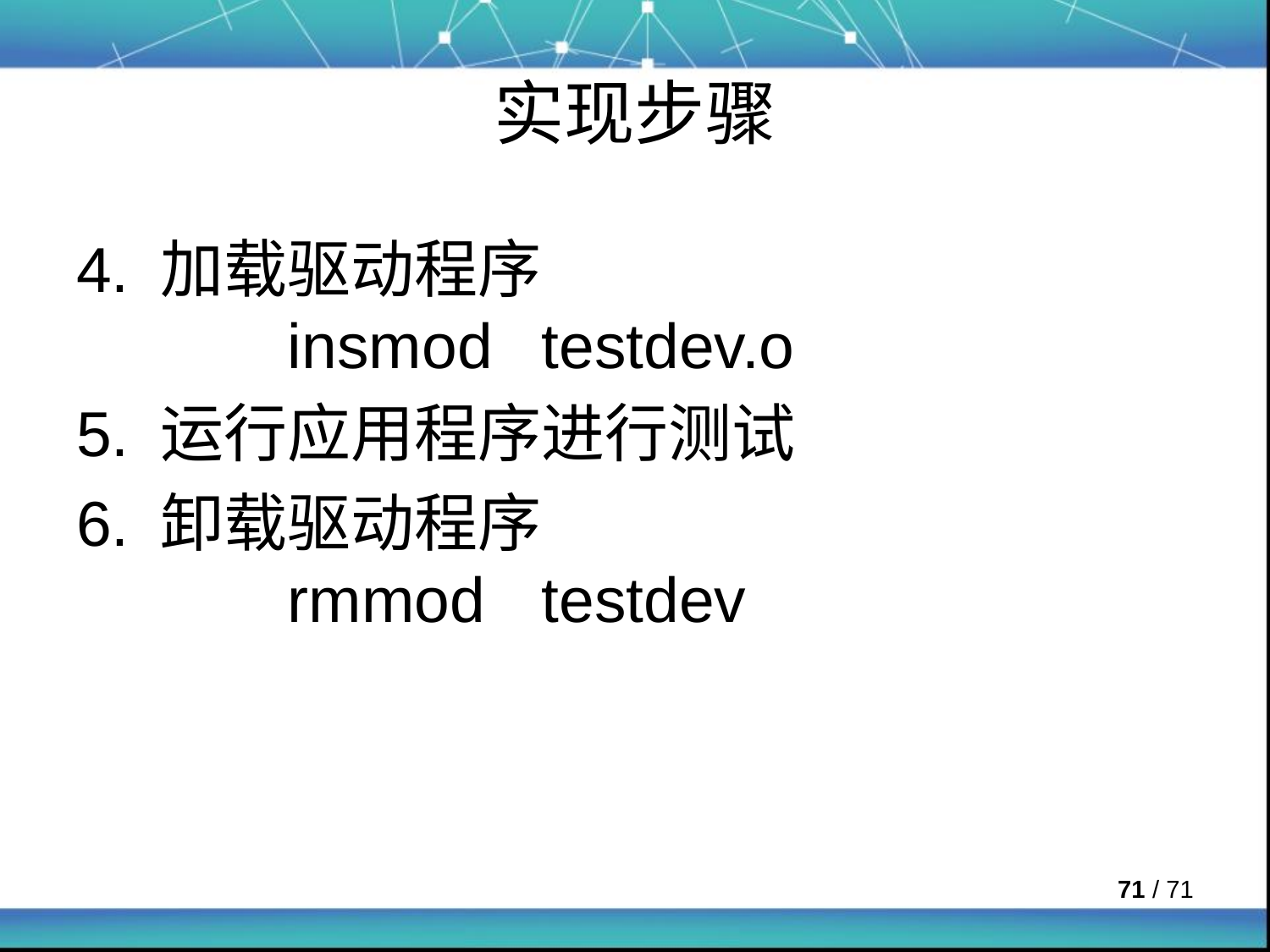

# 实现步骤
加载驱动程序						insmod	testdev.o
运行应用程序进行测试
卸载驱动程序						rmmod	testdev
71 / 71